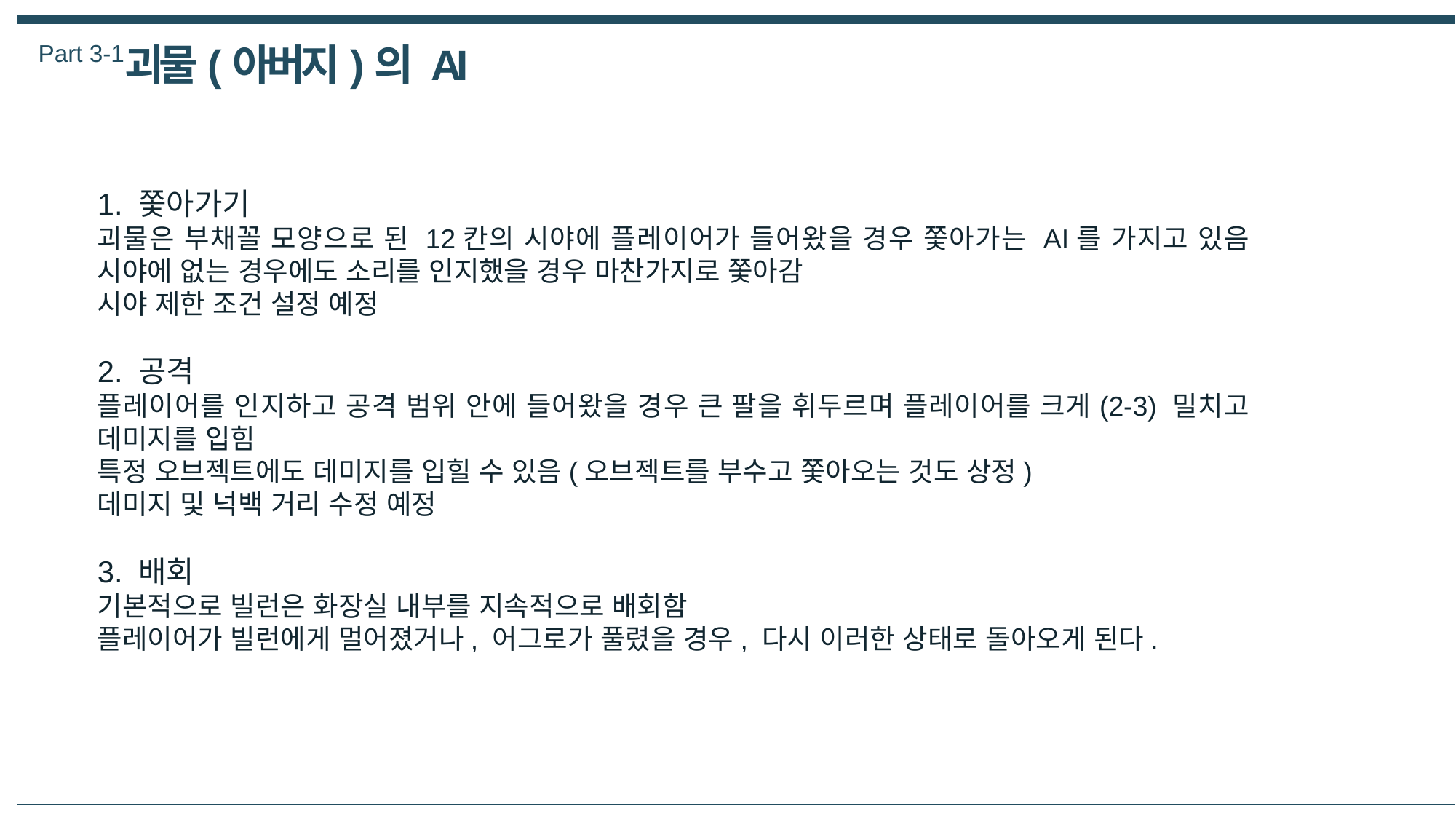

Part 3-1
괴물(아버지)의 AI
1. 쫓아가기
괴물은 부채꼴 모양으로 된 12칸의 시야에 플레이어가 들어왔을 경우 쫓아가는 AI를 가지고 있음 시야에 없는 경우에도 소리를 인지했을 경우 마찬가지로 쫓아감
시야 제한 조건 설정 예정

2. 공격
플레이어를 인지하고 공격 범위 안에 들어왔을 경우 큰 팔을 휘두르며 플레이어를 크게(2-3) 밀치고 데미지를 입힘
특정 오브젝트에도 데미지를 입힐 수 있음(오브젝트를 부수고 쫓아오는 것도 상정)
데미지 및 넉백 거리 수정 예정

3. 배회
기본적으로 빌런은 화장실 내부를 지속적으로 배회함
플레이어가 빌런에게 멀어졌거나, 어그로가 풀렸을 경우, 다시 이러한 상태로 돌아오게 된다.